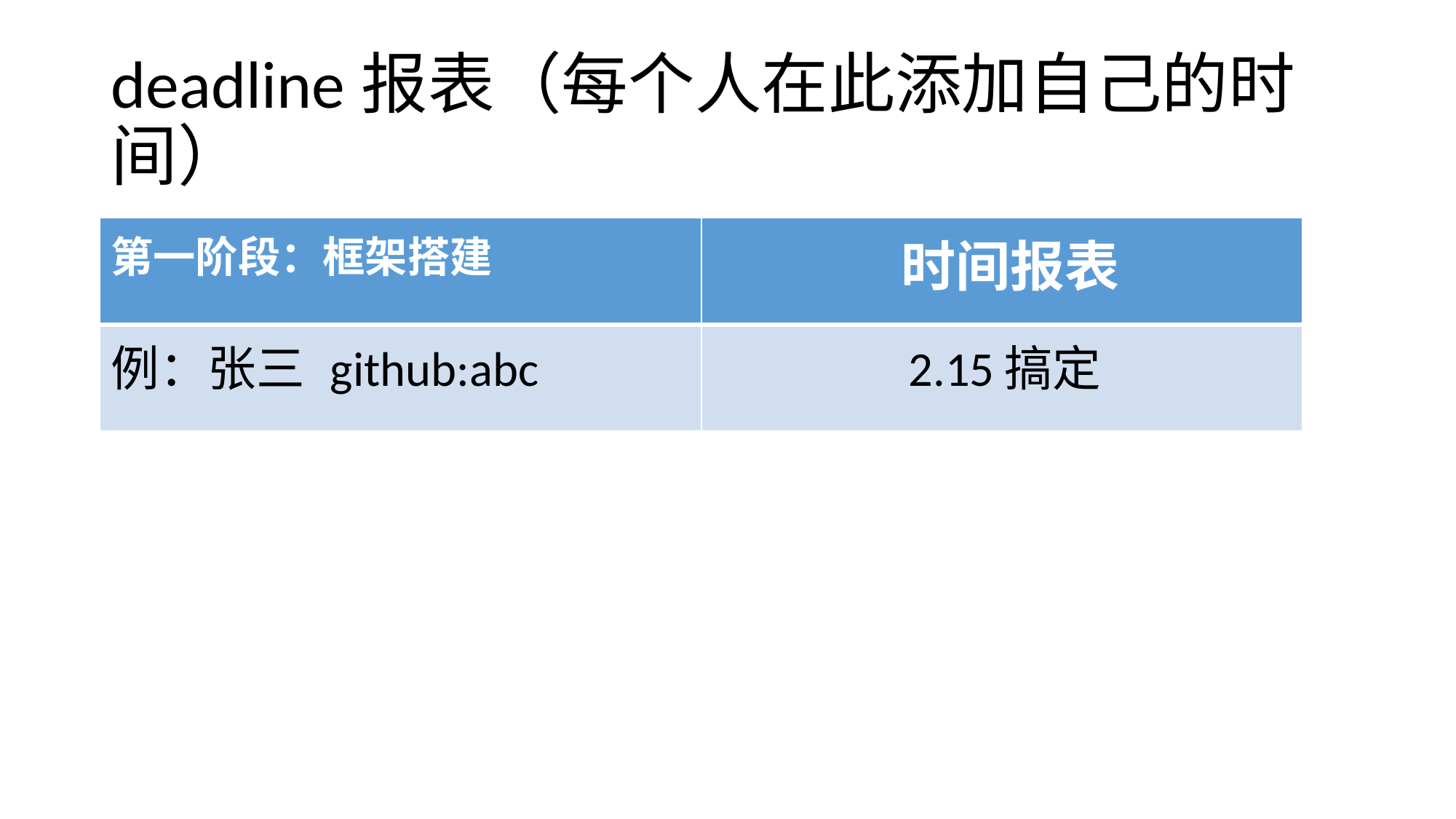

# deadline报表（每个人在此添加自己的时间）
| 第一阶段：框架搭建 | 时间报表 |
| --- | --- |
| 例：张三 github:abc | 2.15搞定 |